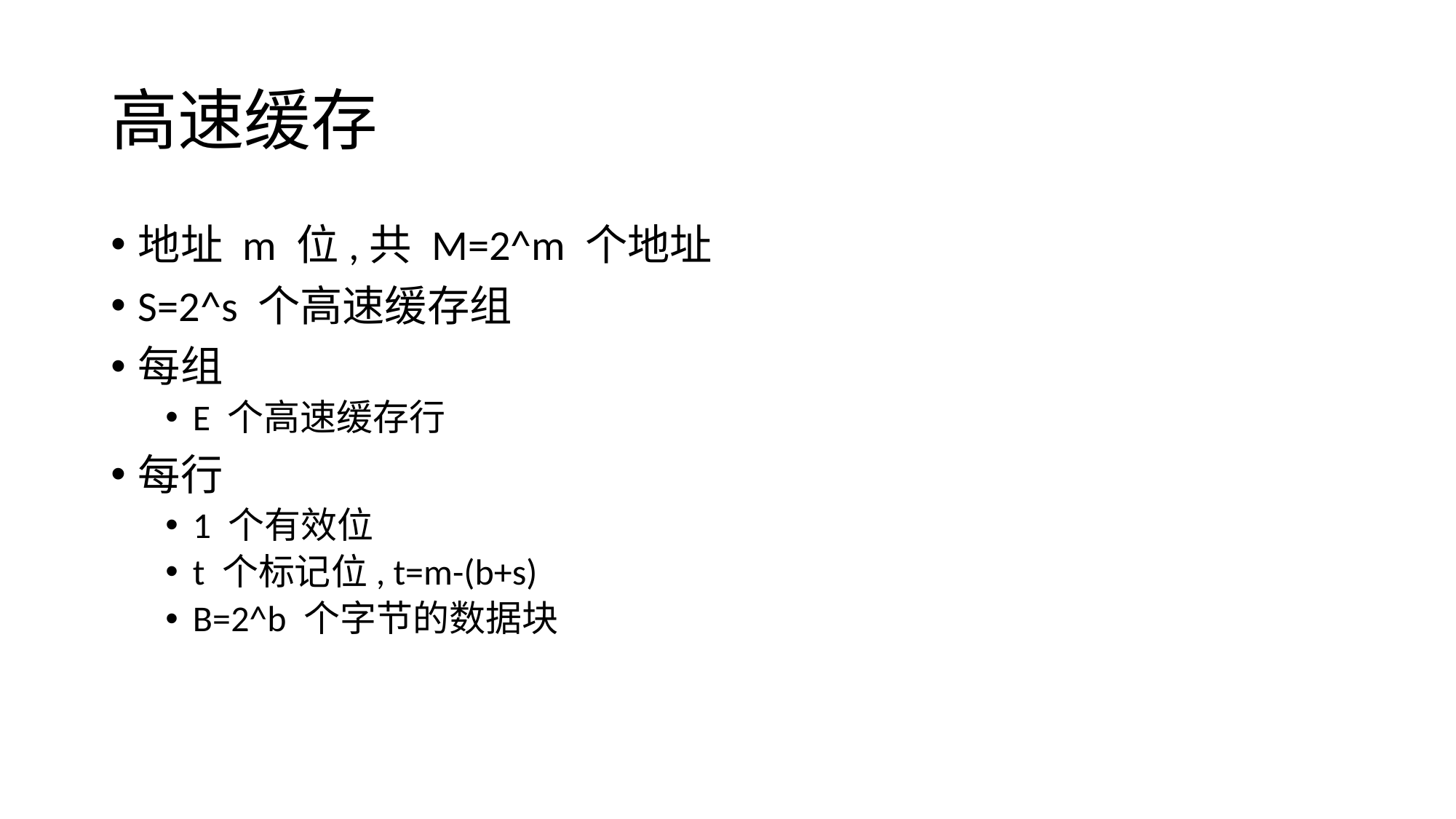

# 高速缓存
地址 m 位,共 M=2^m 个地址
S=2^s 个高速缓存组
每组
E 个高速缓存行
每行
1 个有效位
t 个标记位, t=m-(b+s)
B=2^b 个字节的数据块